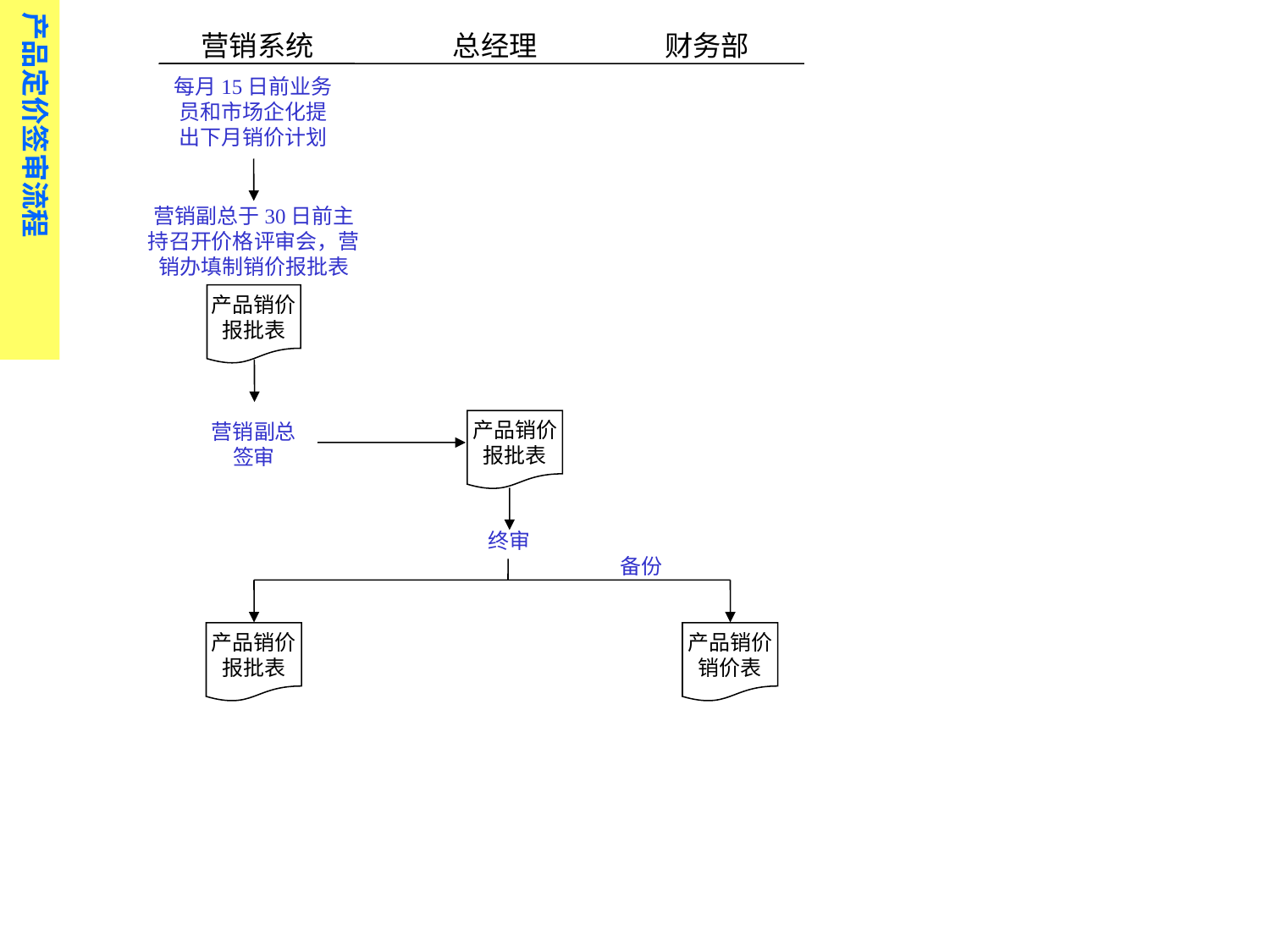

产品定价签审流程

  营销系统                      总经理                    财务部

每月15日前业务员和市场企化提出下月销价计划

营销副总于30日前主持召开价格评审会，营销办填制销价报批表
产品销价
报批表

产品销价
报批表
营销副总签审

终审
备份

产品销价
报批表
产品销价
销价表
67